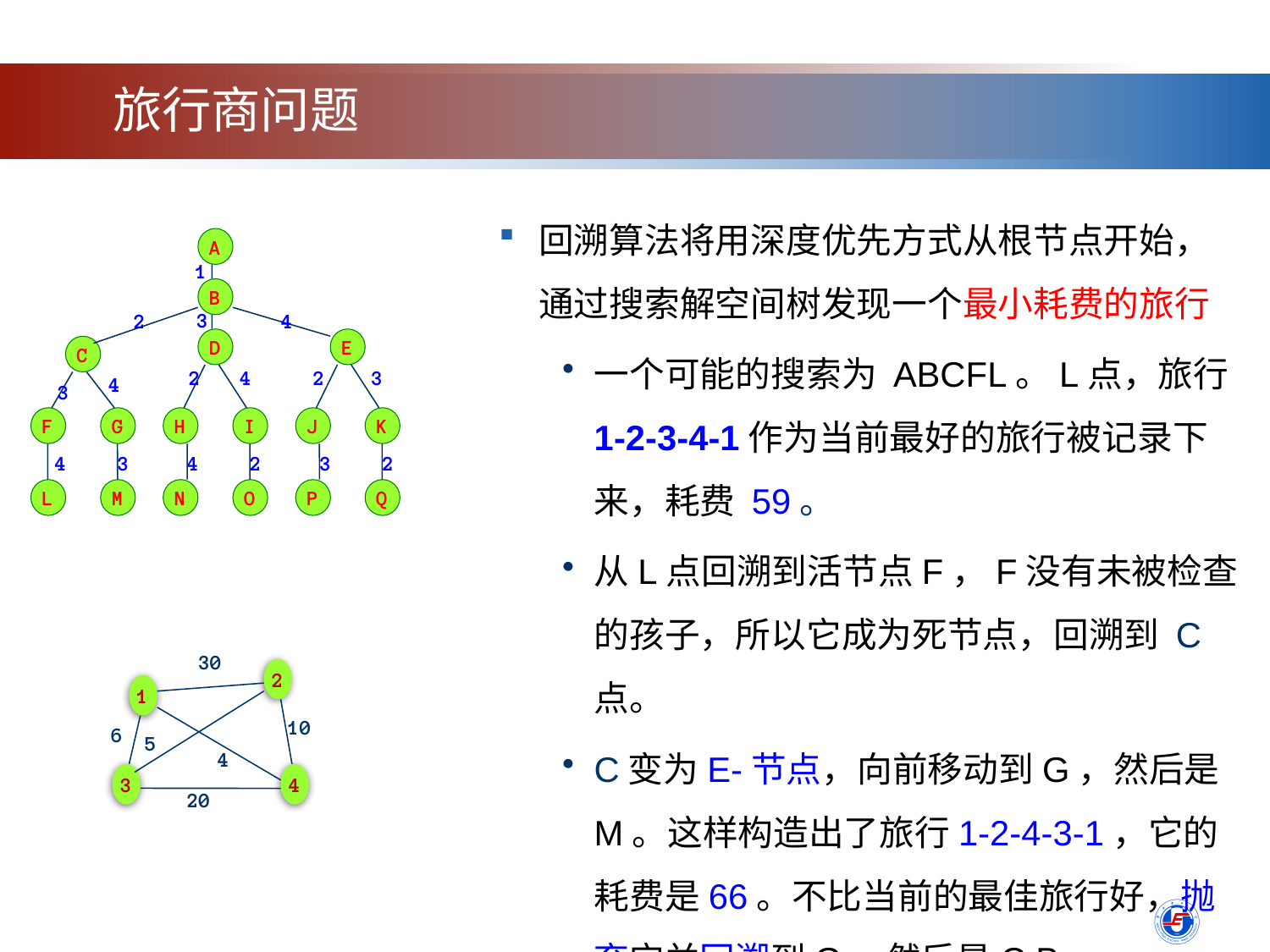

旅行商问题
回溯算法将用深度优先方式从根节点开始，通过搜索解空间树发现一个最小耗费的旅行
一个可能的搜索为 ABCFL。L点，旅行1-2-3-4-1作为当前最好的旅行被记录下来，耗费 59。
从L点回溯到活节点F，F没有未被检查的孩子，所以它成为死节点，回溯到 C点。
C变为E-节点，向前移动到G，然后是M。这样构造出了旅行1-2-4-3-1，它的耗费是66。不比当前的最佳旅行好，抛弃它并回溯到G，然后是C,B。
A
1

B
3
2
4

D
E
C
2
4
2
3
4

3
F
G
H
I
J
K
4
3
4
2
3
2

L
M
N
O
P
Q
30
2
1

10
6

5
4
3
4
20